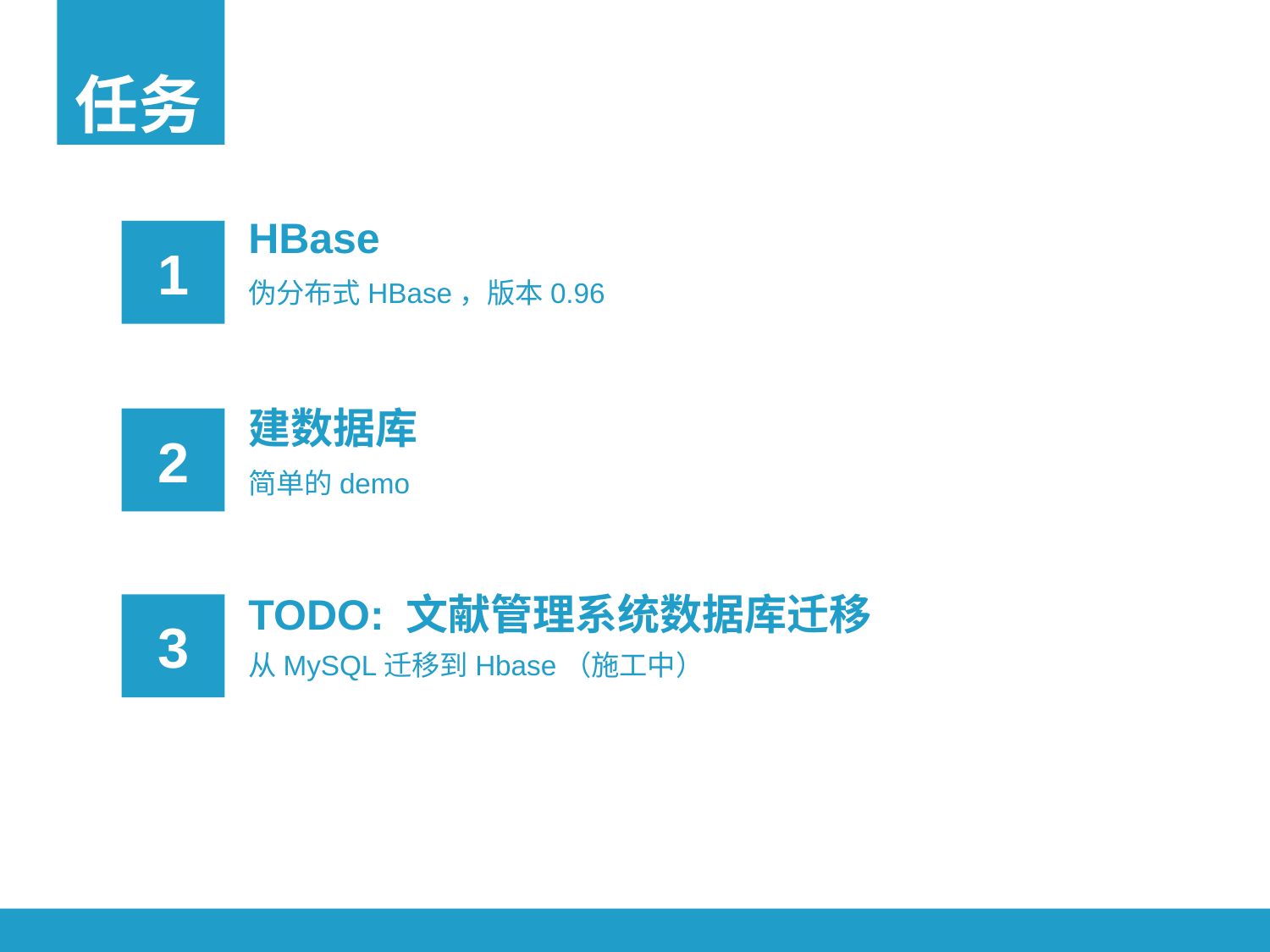

任务
HBase
1
伪分布式HBase，版本0.96
建数据库
2
简单的demo
TODO: 文献管理系统数据库迁移
3
从MySQL迁移到Hbase（施工中）